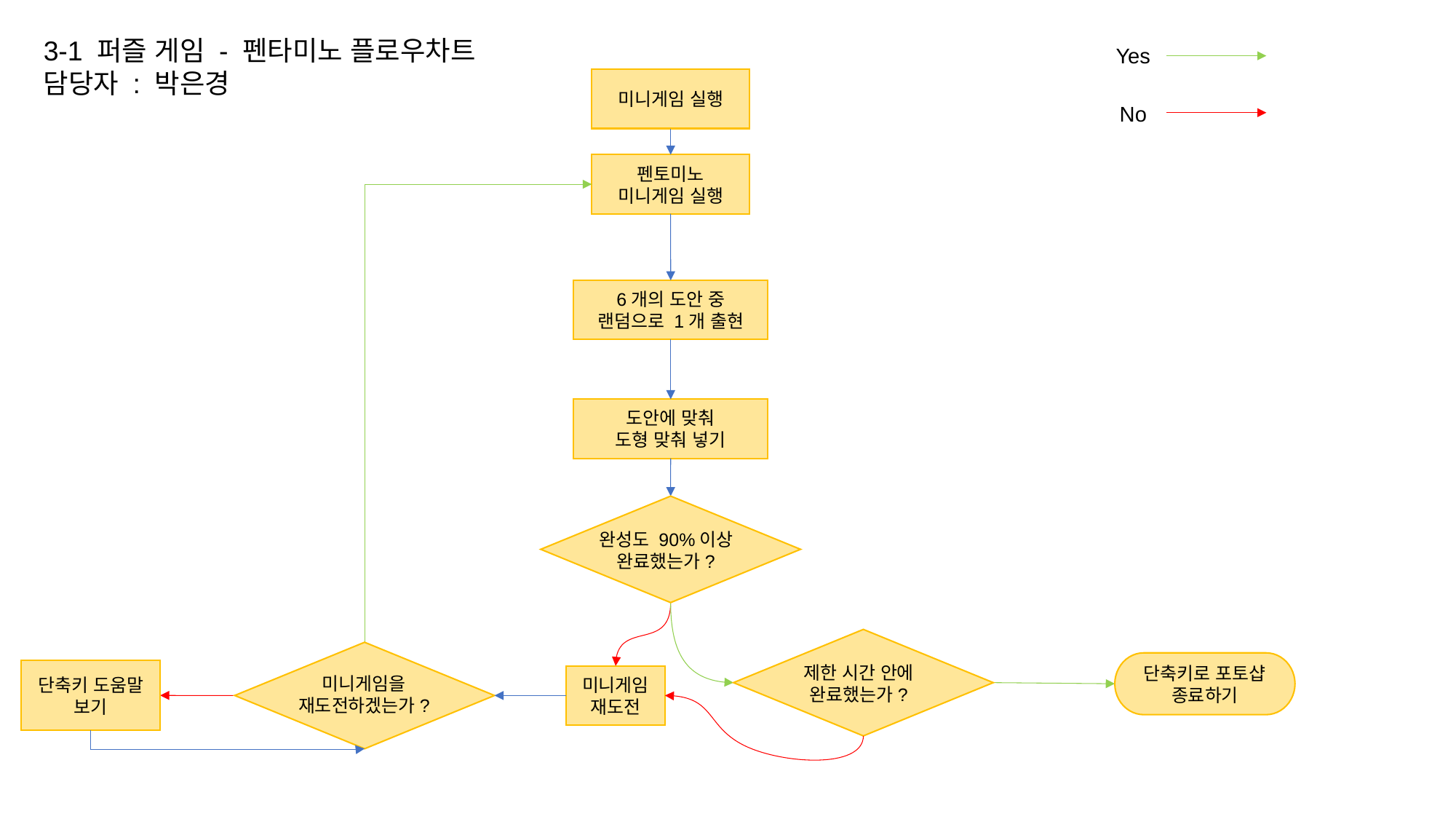

3-1 퍼즐 게임 - 펜타미노 플로우차트
담당자 : 박은경
Yes
미니게임 실행
No
펜토미노
미니게임 실행
6개의 도안 중
랜덤으로 1개 출현
도안에 맞춰
도형 맞춰 넣기

완성도 90%이상
완료했는가?

단축키로 포토샵 종료하기
제한 시간 안에
완료했는가?
단축키 도움말 보기
미니게임 재도전
미니게임을
재도전하겠는가?